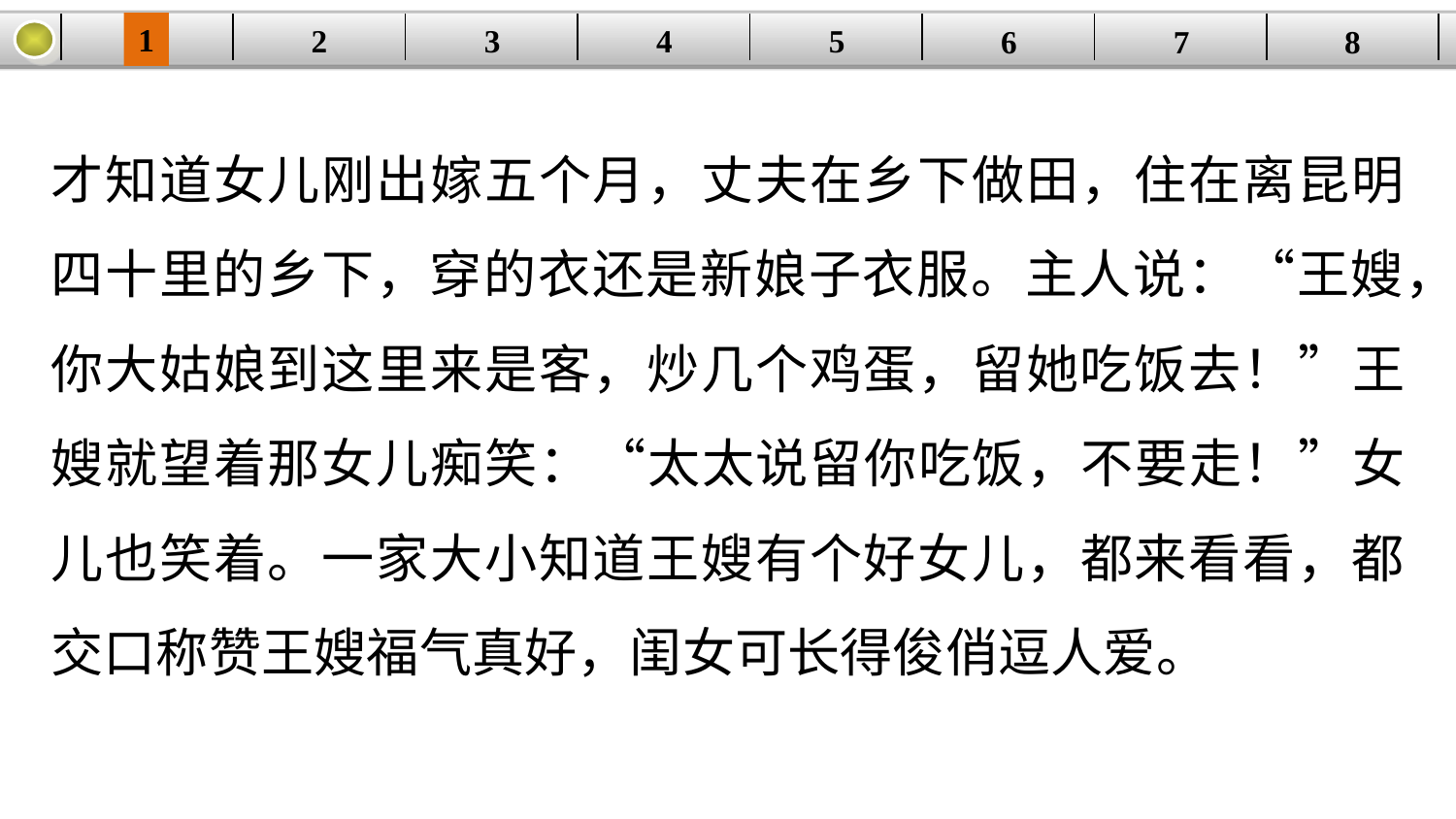

1
2
3
4
|  |  |  |  |  |  |  |  |
| --- | --- | --- | --- | --- | --- | --- | --- |
5
6
7
8

才知道女儿刚出嫁五个月，丈夫在乡下做田，住在离昆明四十里的乡下，穿的衣还是新娘子衣服。主人说：“王嫂，你大姑娘到这里来是客，炒几个鸡蛋，留她吃饭去！”王嫂就望着那女儿痴笑：“太太说留你吃饭，不要走！”女儿也笑着。一家大小知道王嫂有个好女儿，都来看看，都交口称赞王嫂福气真好，闺女可长得俊俏逗人爱。